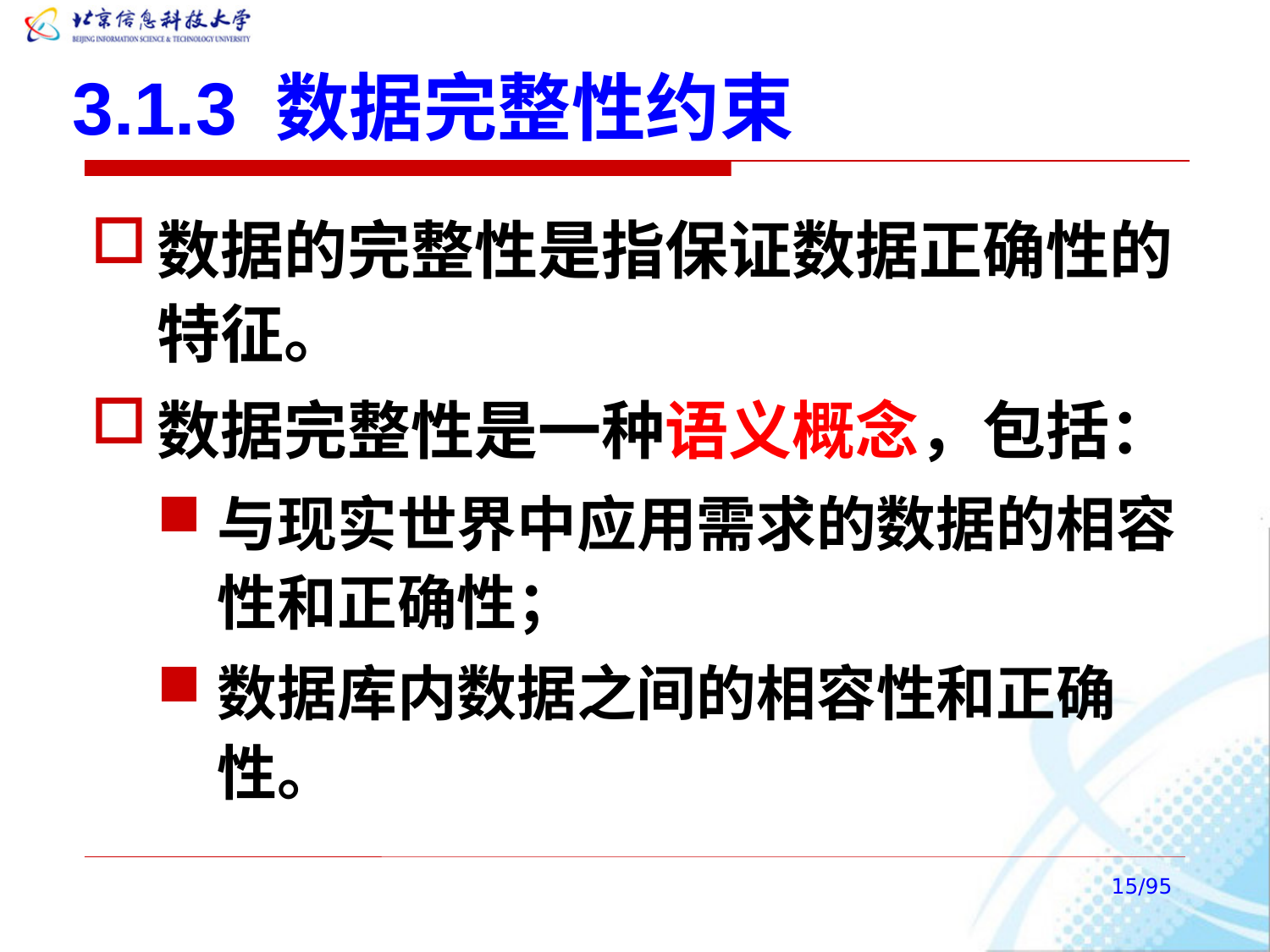

# 3.1.3 数据完整性约束
数据的完整性是指保证数据正确性的特征。
数据完整性是一种语义概念，包括：
与现实世界中应用需求的数据的相容性和正确性；
数据库内数据之间的相容性和正确性。

15/95